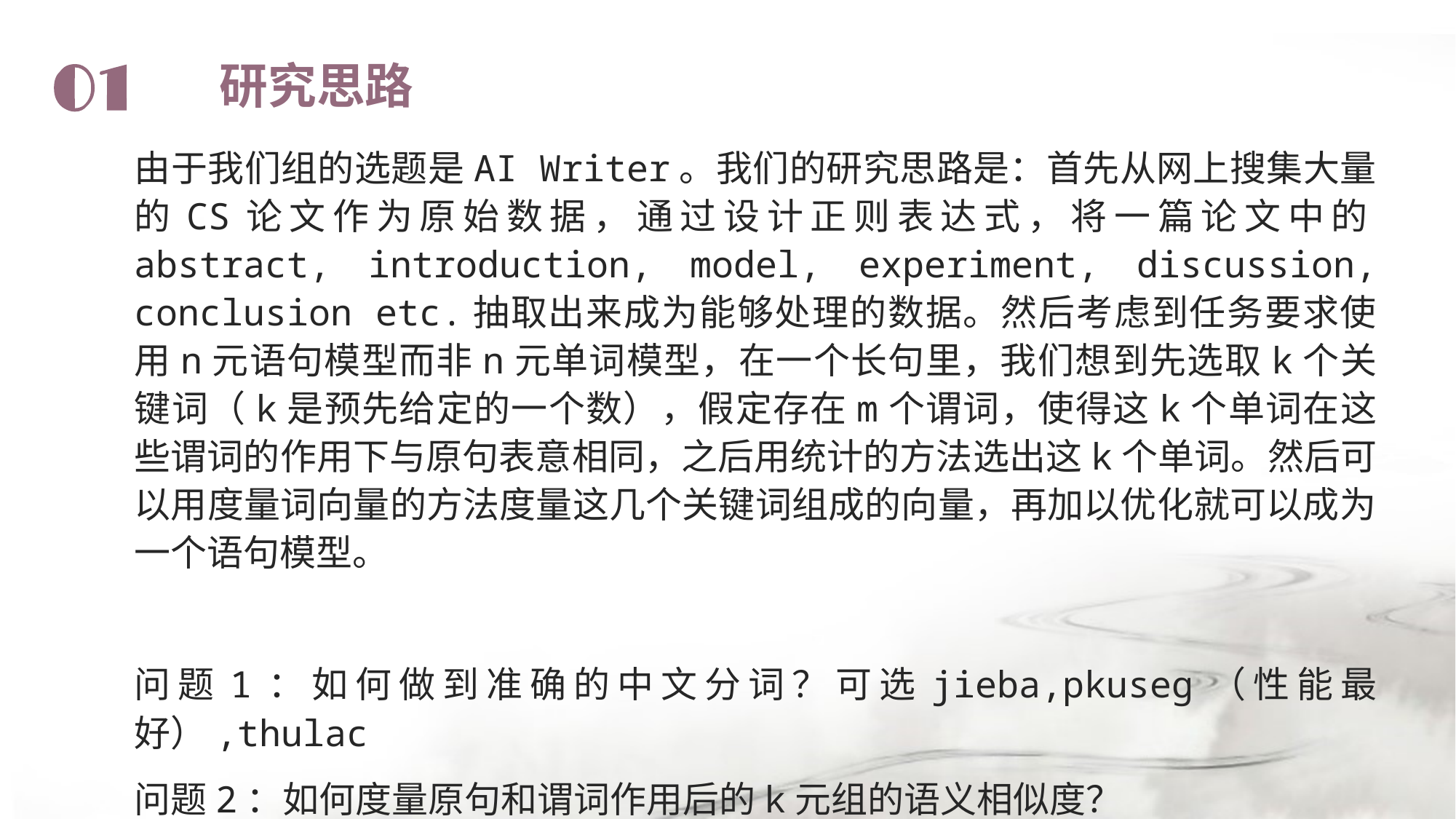

研究思路

由于我们组的选题是AI Writer。我们的研究思路是：首先从网上搜集大量的CS论文作为原始数据，通过设计正则表达式，将一篇论文中的abstract, introduction, model, experiment, discussion, conclusion etc.抽取出来成为能够处理的数据。然后考虑到任务要求使用n元语句模型而非n元单词模型，在一个长句里，我们想到先选取k个关键词（k是预先给定的一个数），假定存在m个谓词，使得这k个单词在这些谓词的作用下与原句表意相同，之后用统计的方法选出这k个单词。然后可以用度量词向量的方法度量这几个关键词组成的向量，再加以优化就可以成为一个语句模型。

问题1：如何做到准确的中文分词？可选jieba,pkuseg（性能最好）,thulac
问题2：如何度量原句和谓词作用后的k元组的语义相似度？